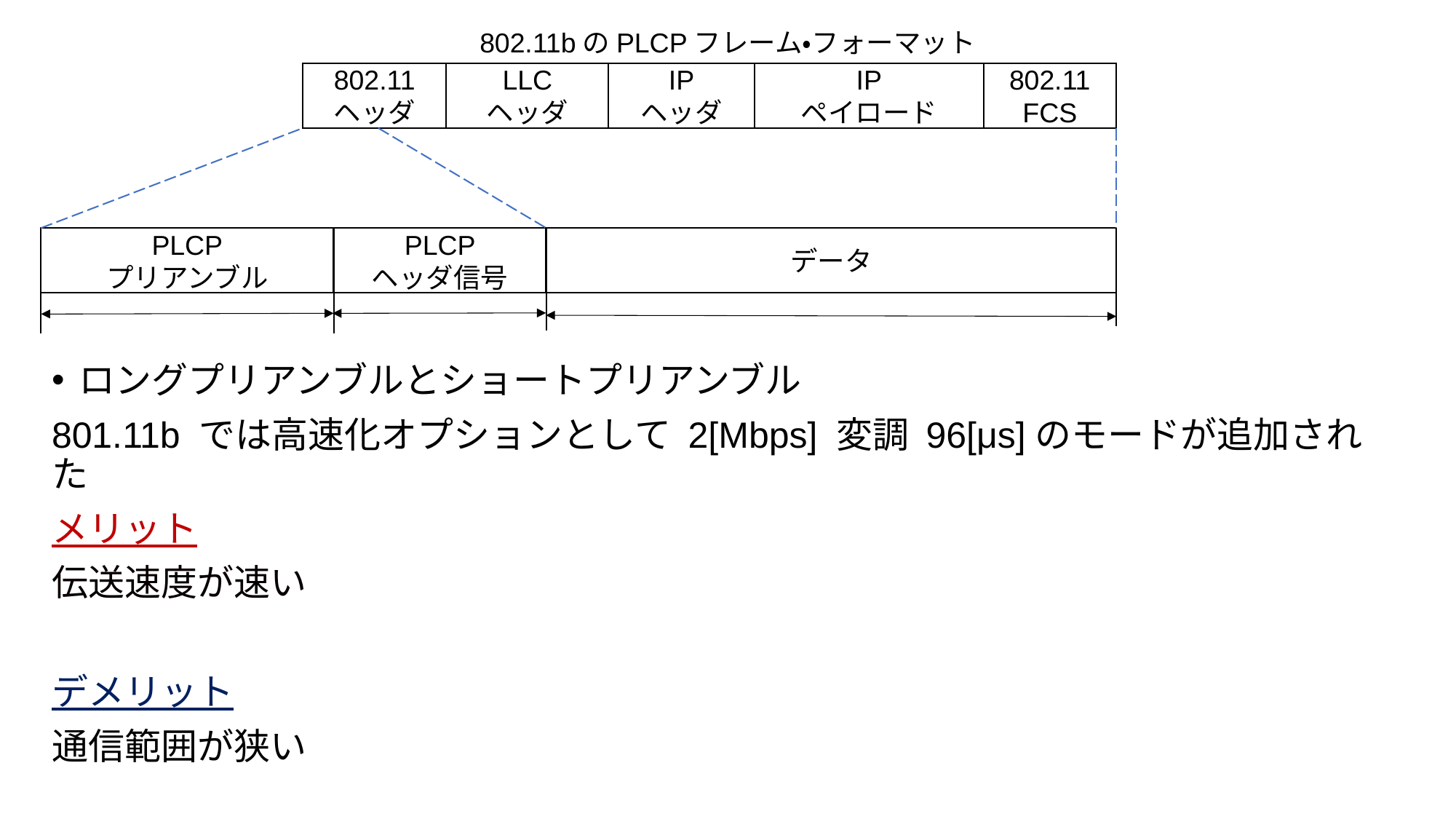

802.11bのPLCPフレーム・フォーマット
802.11
ヘッダ
LLC
ヘッダ
IP
ヘッダ
IP
ペイロード
802.11
FCS
PLCP
プリアンブル
PLCP
ヘッダ信号
データ
ロングプリアンブルとショートプリアンブル
801.11b では高速化オプションとして 2[Mbps] 変調 96[μs]のモードが追加された
メリット
伝送速度が速い

デメリット
通信範囲が狭い